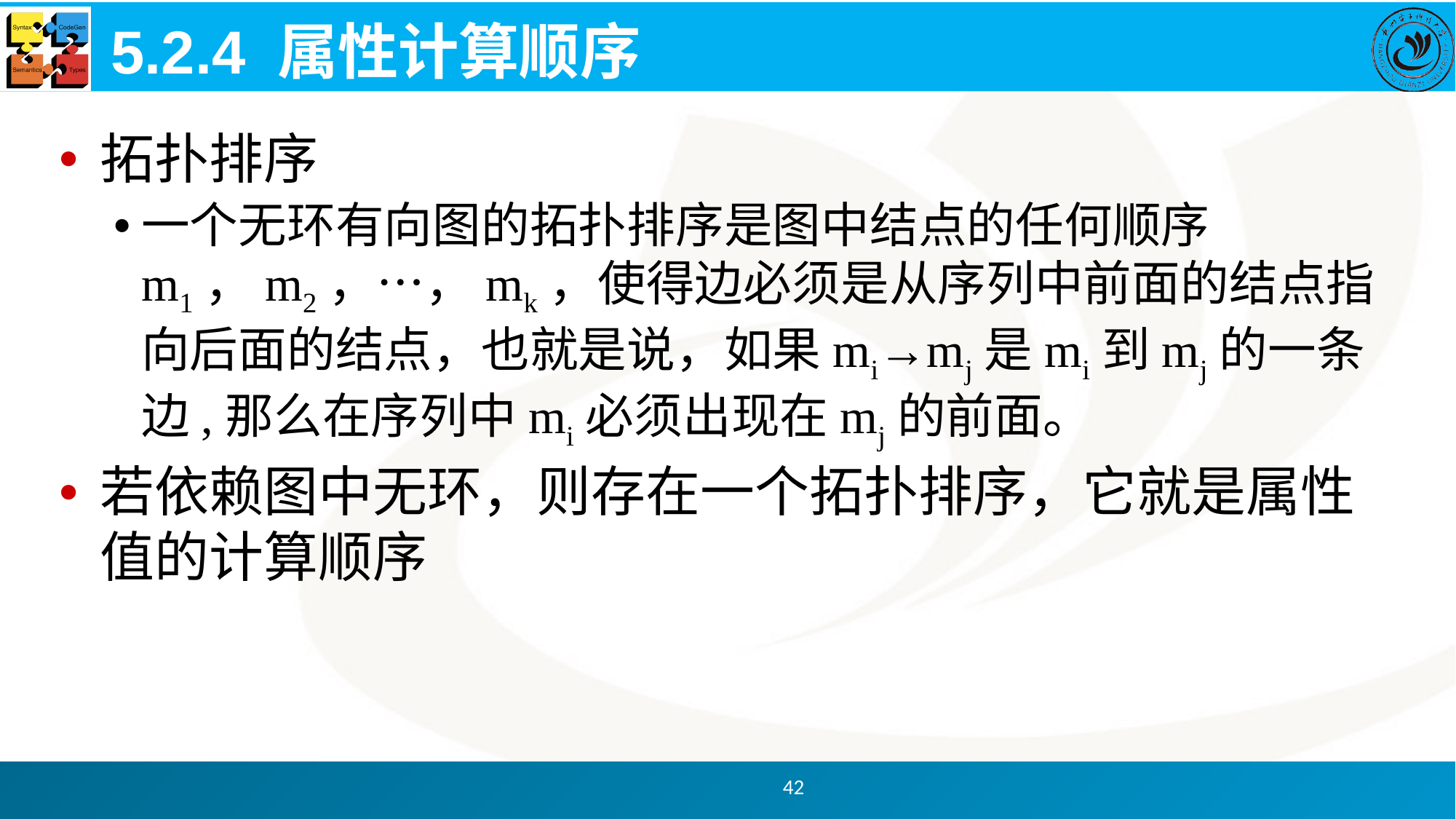

# 5.2.4 属性计算顺序
拓扑排序
一个无环有向图的拓扑排序是图中结点的任何顺序m1，m2，…，mk，使得边必须是从序列中前面的结点指向后面的结点，也就是说，如果mi→mj是mi到mj的一条边,那么在序列中mi必须出现在mj的前面。
若依赖图中无环，则存在一个拓扑排序，它就是属性值的计算顺序

42